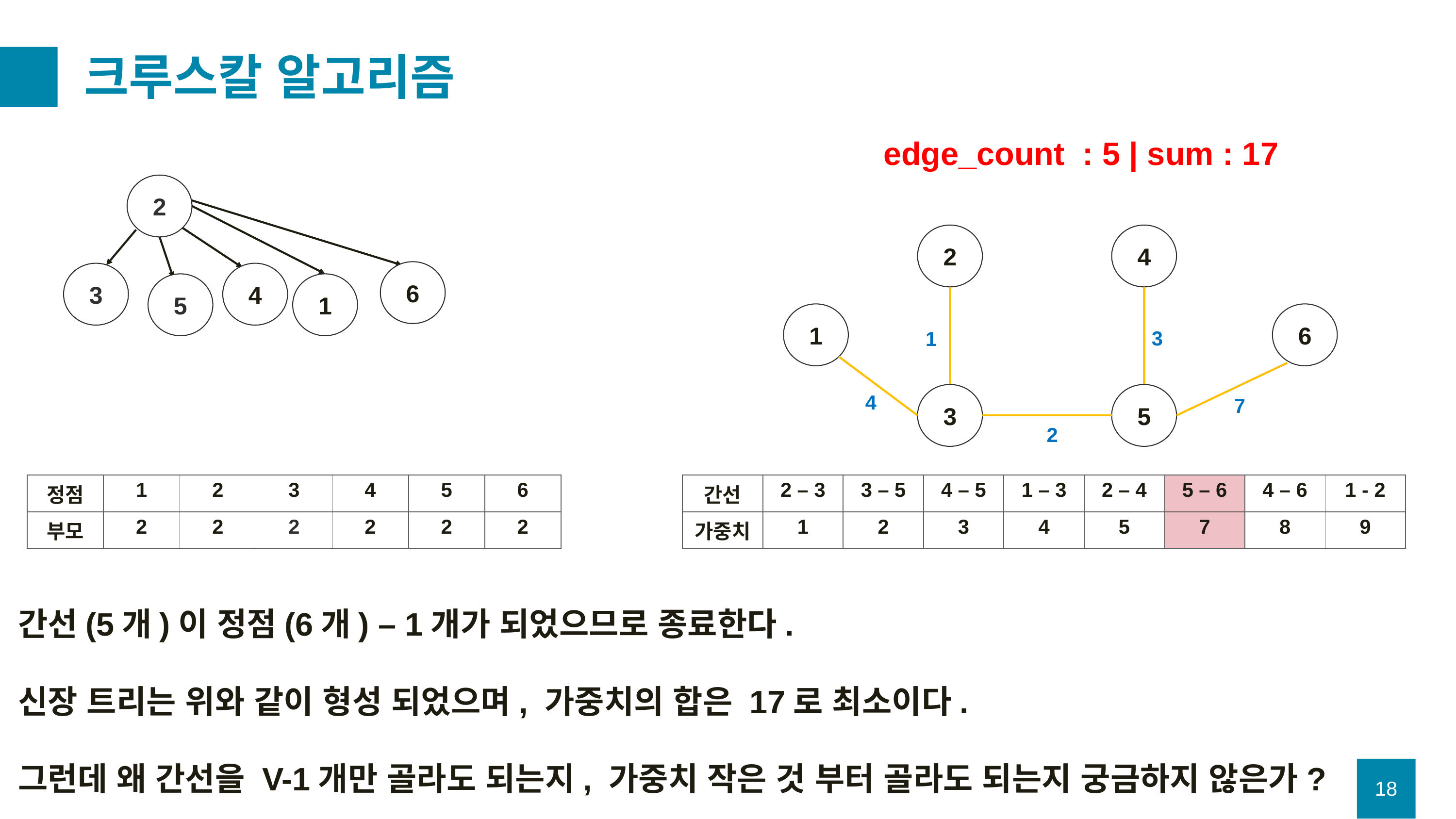

# 크루스칼 알고리즘
edge_count  : 5 | sum : 17
2
2
4
6
3
4
5
1
1
6
3
1
3
5
4
7
2
| 정점 | 1 | 2 | 3 | 4 | 5 | 6 |
| --- | --- | --- | --- | --- | --- | --- |
| 부모 | 2 | 2 | 2 | 2 | 2 | 2 |
| 간선 | 2 – 3 | 3 – 5 | 4 – 5 | 1 – 3 | 2 – 4 | 5 – 6 | 4 – 6 | 1 - 2 |
| --- | --- | --- | --- | --- | --- | --- | --- | --- |
| 가중치 | 1 | 2 | 3 | 4 | 5 | 7 | 8 | 9 |
간선(5개)이 정점(6개) – 1개가 되었으므로 종료한다.

신장 트리는 위와 같이 형성 되었으며, 가중치의 합은 17로 최소이다.

그런데 왜 간선을 V-1개만 골라도 되는지, 가중치 작은 것 부터 골라도 되는지 궁금하지 않은가?
18